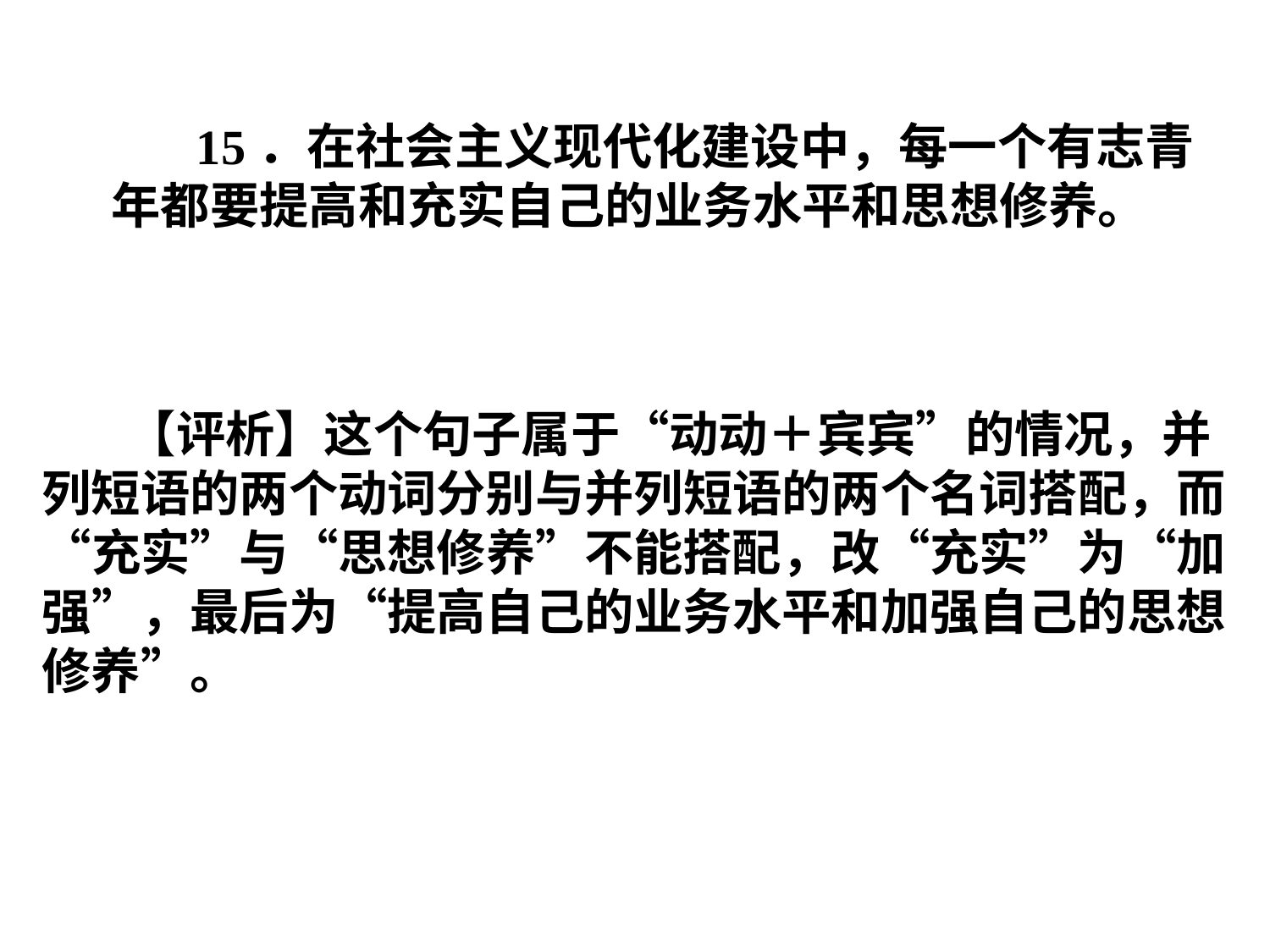

15．在社会主义现代化建设中，每一个有志青年都要提高和充实自己的业务水平和思想修养。
【评析】这个句子属于“动动＋宾宾”的情况，并列短语的两个动词分别与并列短语的两个名词搭配，而“充实”与“思想修养”不能搭配，改“充实”为“加强”，最后为“提高自己的业务水平和加强自己的思想修养”。